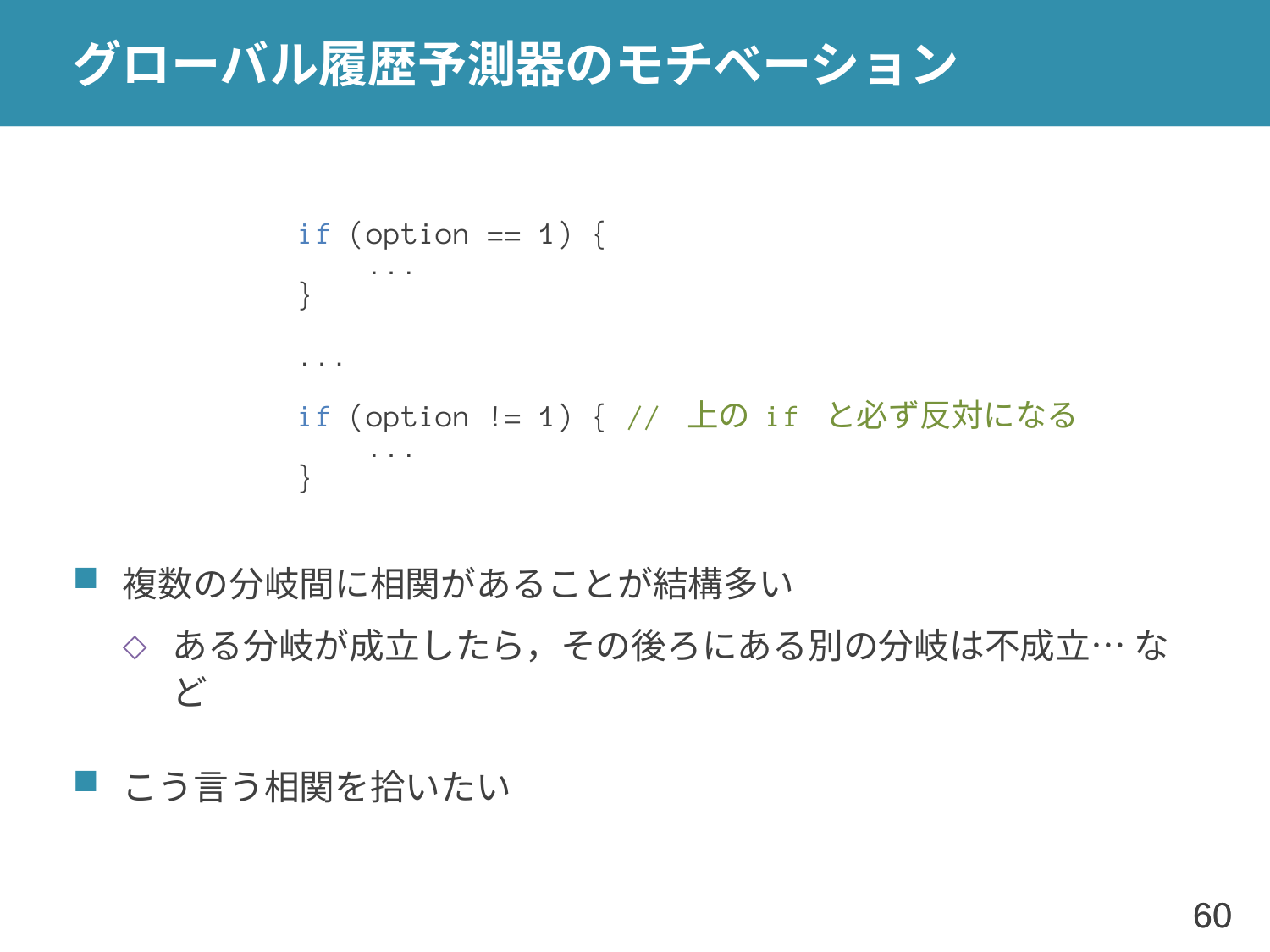

# グローバル履歴予測器のモチベーション
if (option == 1) {
    ...
}

...

if (option != 1) { // 上の if と必ず反対になる
    ...
}

複数の分岐間に相関があることが結構多い
ある分岐が成立したら，その後ろにある別の分岐は不成立… など
こう言う相関を拾いたい